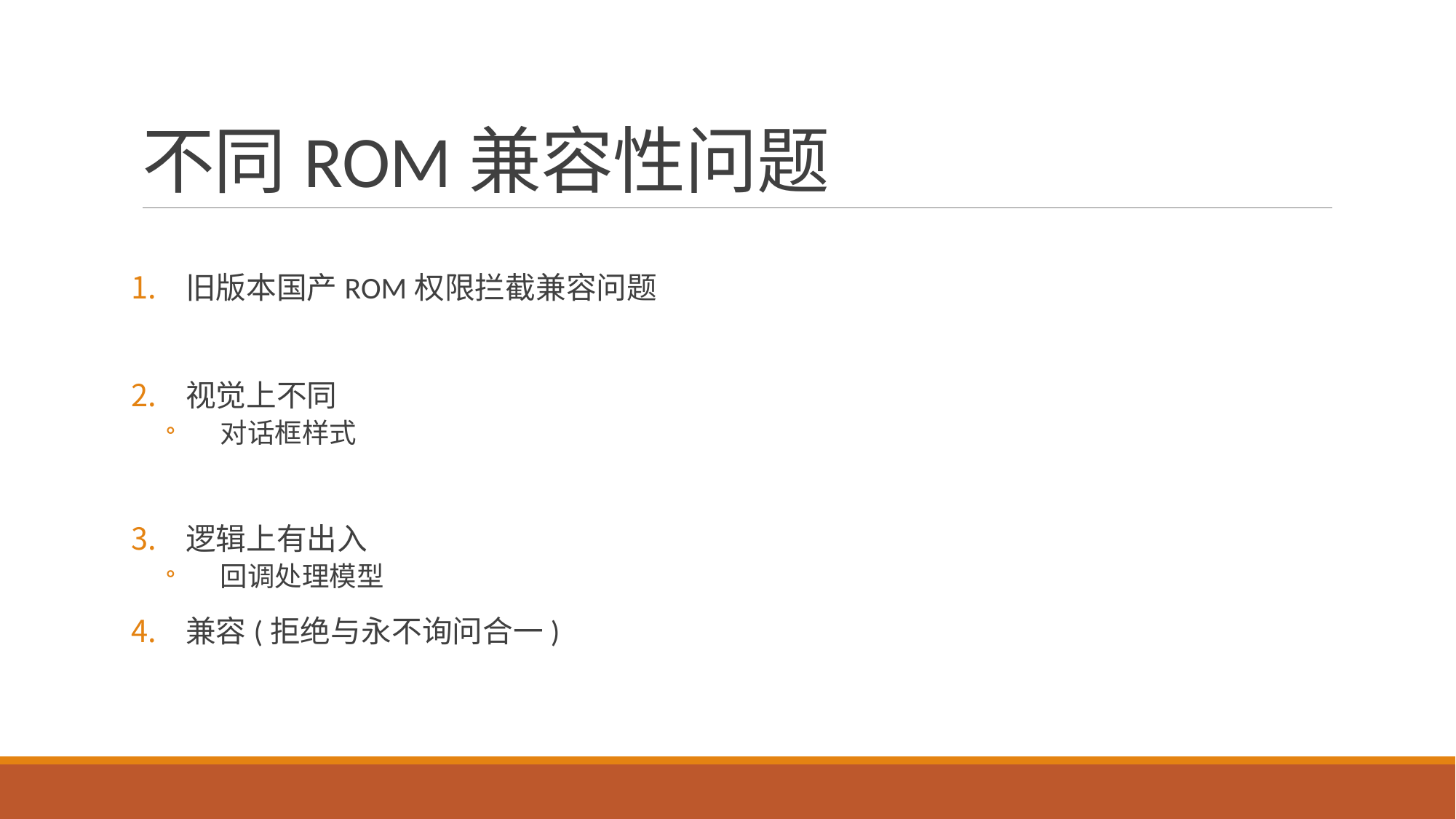

# 不同ROM兼容性问题
旧版本国产ROM权限拦截兼容问题

视觉上不同
对话框样式

逻辑上有出入
回调处理模型
兼容(拒绝与永不询问合一)